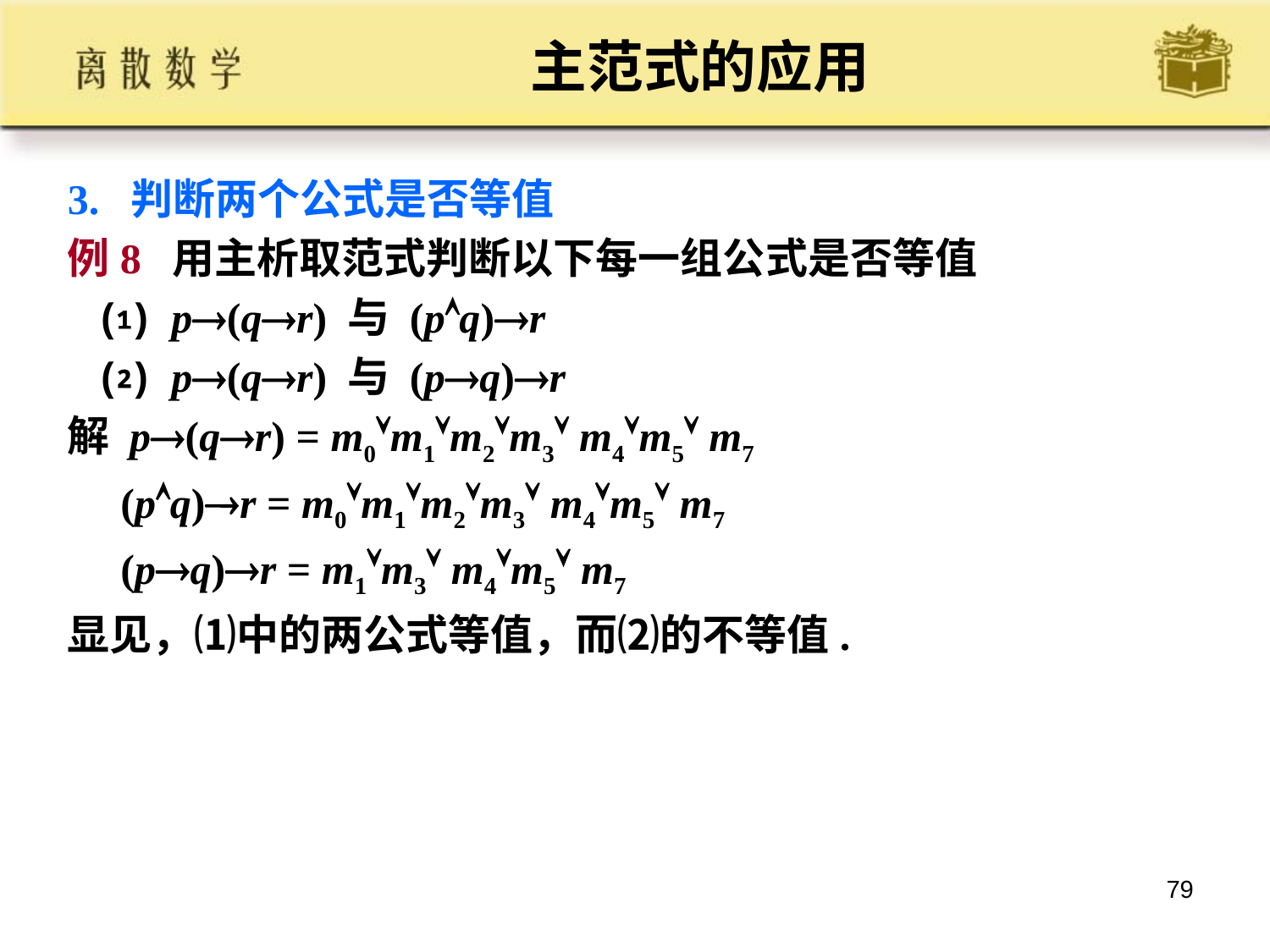

# 主范式的应用
3.  判断两个公式是否等值
例8  用主析取范式判断以下每一组公式是否等值
   ⑴  p→(q→r) 与 (p∧q)→r
   ⑵  p→(q→r) 与 (p→q)→r
解 p→(q→r) = m0∨m1∨m2∨m3∨ m4∨m5∨ m7
     (p∧q)→r = m0∨m1∨m2∨m3∨ m4∨m5∨ m7
     (p→q)→r = m1∨m3∨ m4∨m5∨ m7
显见，⑴中的两公式等值，而⑵的不等值.
79